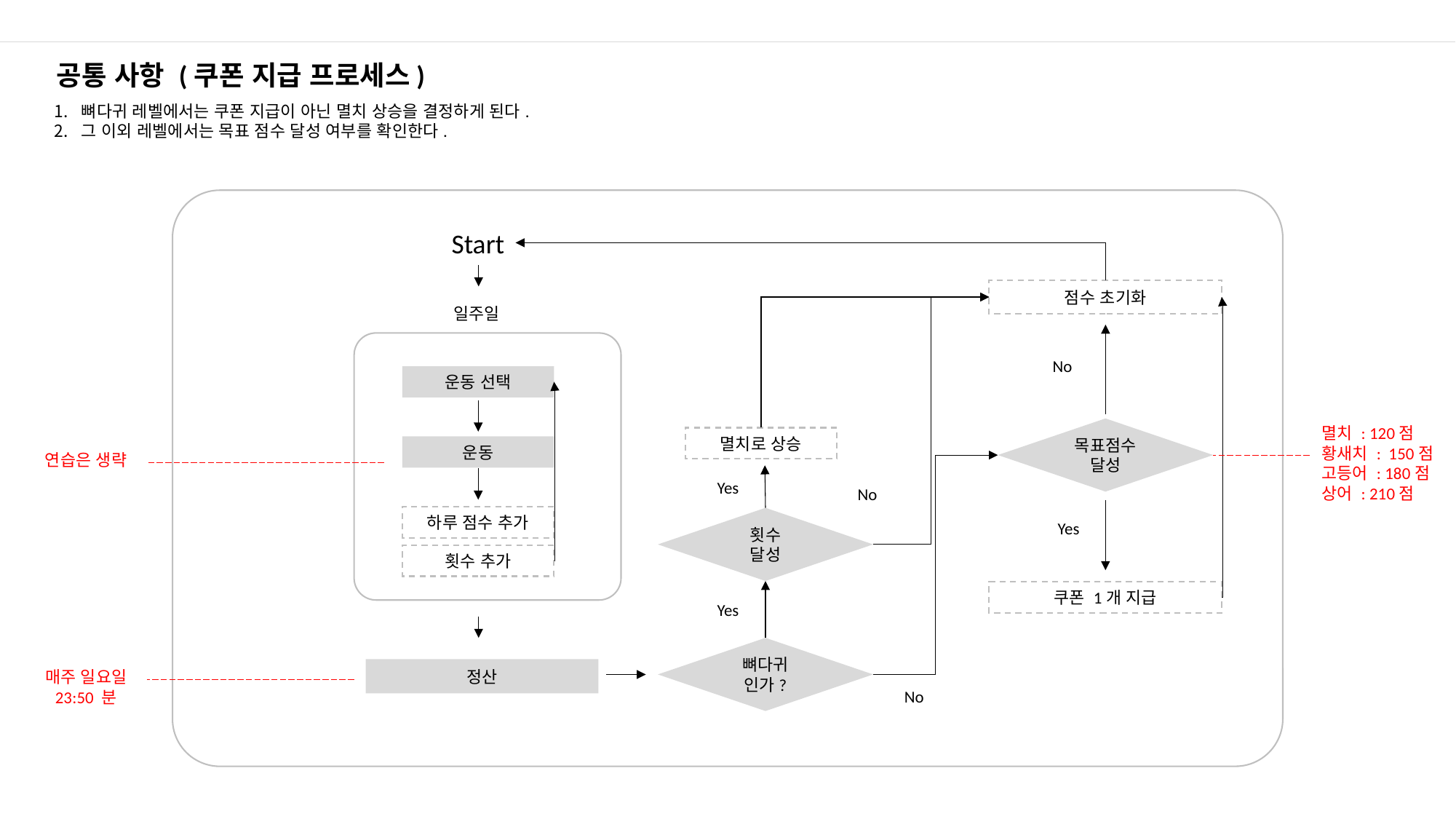

공통 사항 (쿠폰 지급 프로세스)
뼈다귀 레벨에서는 쿠폰 지급이 아닌 멸치 상승을 결정하게 된다.
그 이외 레벨에서는 목표 점수 달성 여부를 확인한다.

Start
점수 초기화
일주일

No
운동 선택
멸치 : 120점
황새치 :  150점
고등어 : 180점
상어 : 210점
목표점수 달성
멸치로 상승
운동
연습은 생략
Yes
No
하루 점수 추가
횟수
달성
Yes
횟수 추가
쿠폰 1개 지급
Yes
뼈다귀
인가?
정산
매주 일요일
23:50 분
No